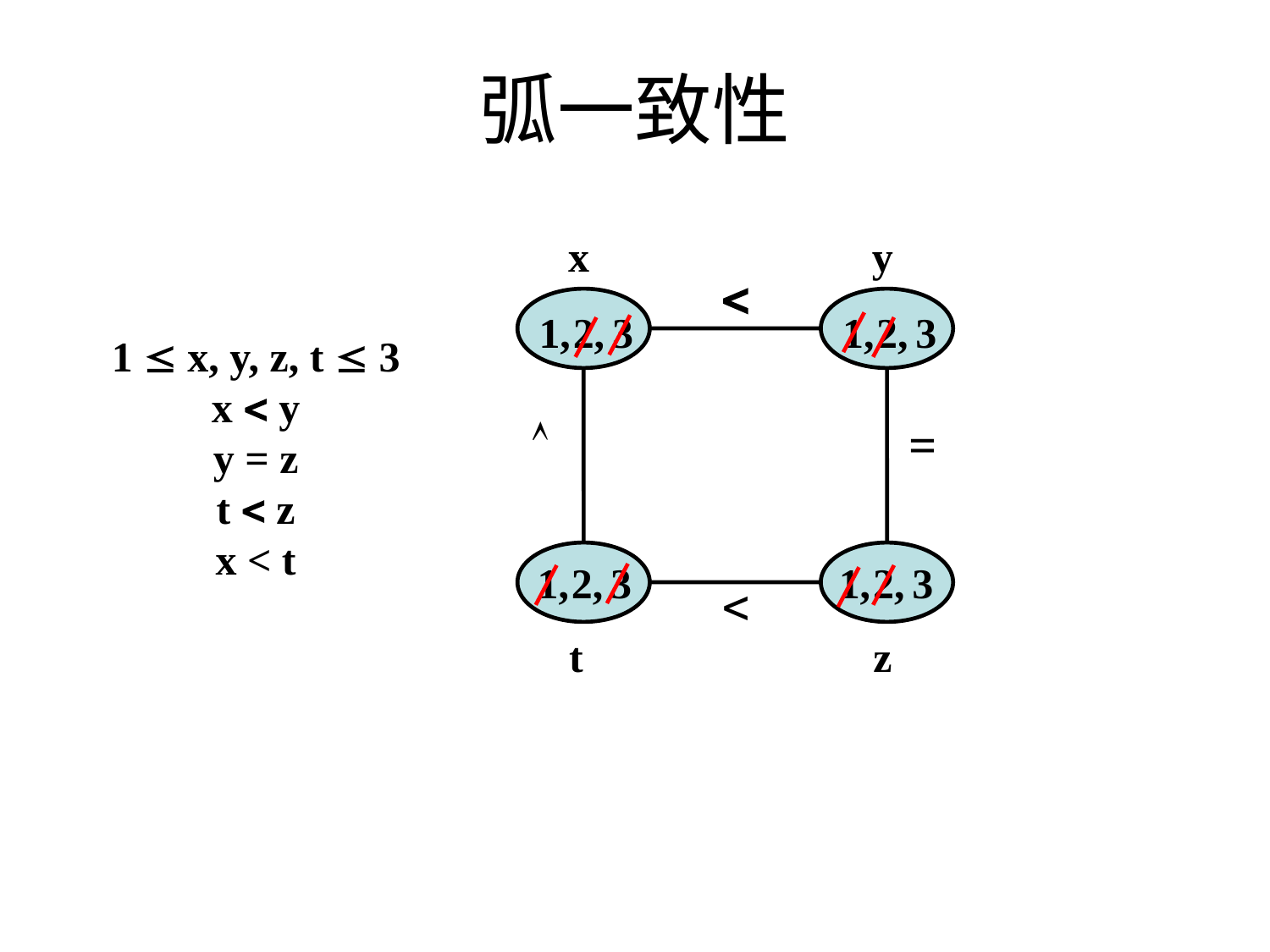

弧一致性
x
y

<

1,
2,
3
1,
2,
3

1 ≤ x, y, z, t ≤ 3
x < y
y = z
t < z
x < t

∧
=

1,
2,
3
1,
2,
3

<

t
z